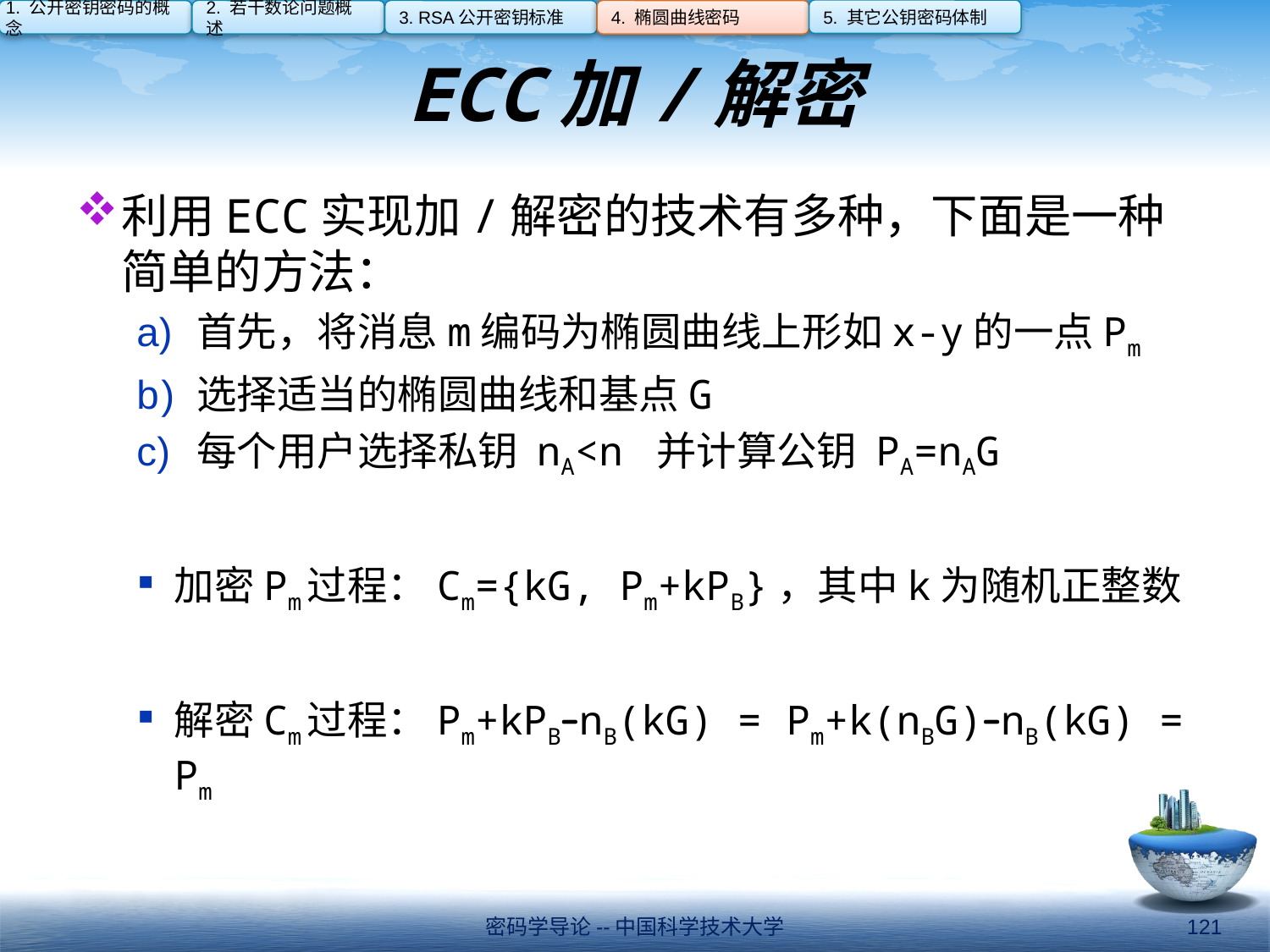

5. 其它公钥密码体制
1. 公开密钥密码的概念
2. 若干数论问题概述
3. RSA公开密钥标准
4. 椭圆曲线密码
# ECC加/解密
利用ECC实现加/解密的技术有多种，下面是一种简单的方法：
首先，将消息m编码为椭圆曲线上形如x-y的一点Pm
选择适当的椭圆曲线和基点G
每个用户选择私钥 nA<n 并计算公钥 PA=nAG

加密Pm过程：Cm={kG, Pm+kPB}，其中k为随机正整数

解密Cm过程：Pm+kPB–nB(kG) = Pm+k(nBG)–nB(kG) = Pm
密码学导论--中国科学技术大学
121